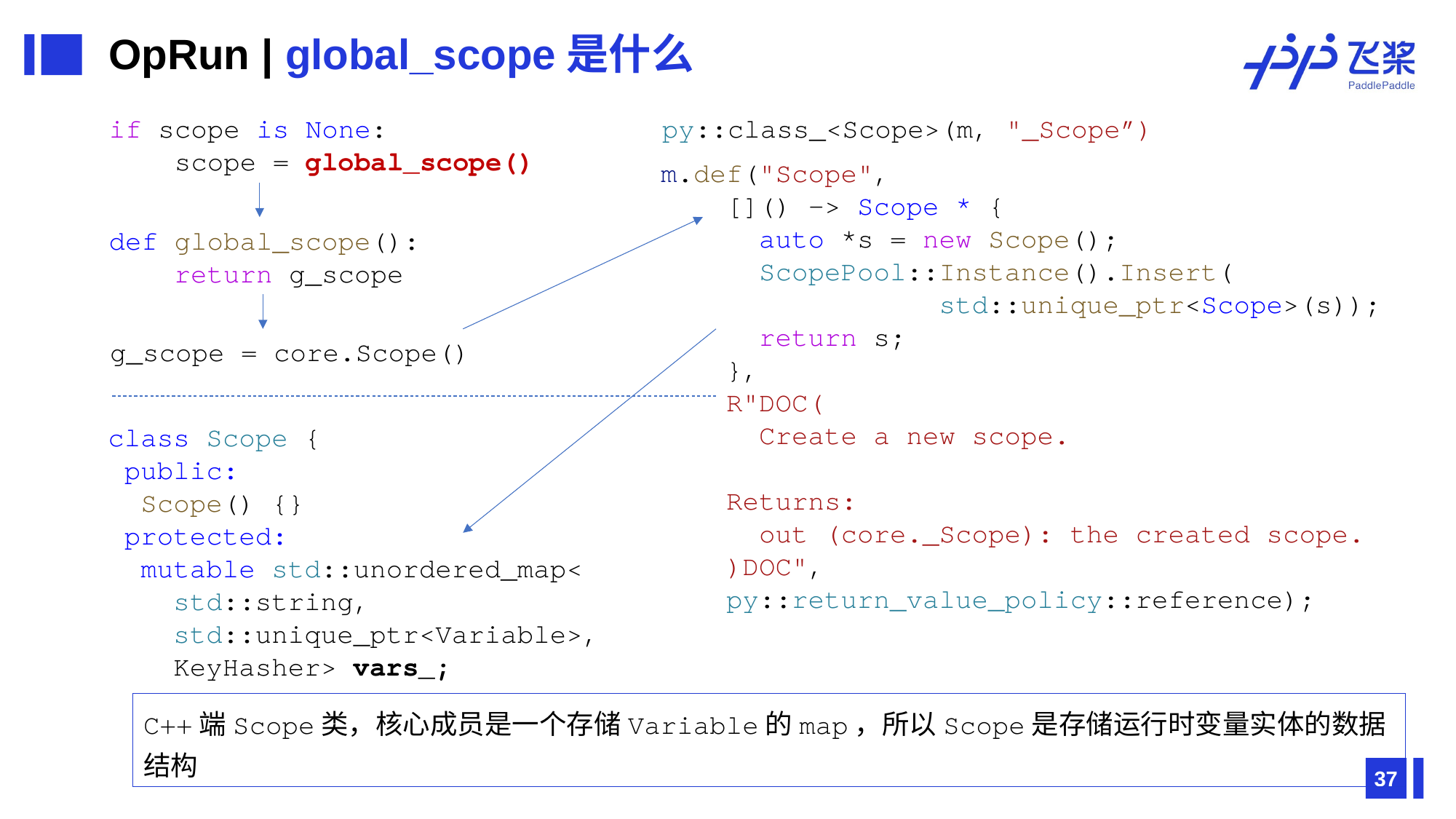

OpRun | global_scope是什么
if scope is None:
    scope = global_scope()
py::class_<Scope>(m, "_Scope”)
m.def("Scope",
    []() -> Scope * {
      auto *s = new Scope();
      ScopePool::Instance().Insert(
                 std::unique_ptr<Scope>(s));
      return s;
    },
    R"DOC(
      Create a new scope.
    Returns:
      out (core._Scope): the created scope.
    )DOC",
    py::return_value_policy::reference);
def global_scope():
    return g_scope
g_scope = core.Scope()
class Scope {
 public:
  Scope() {}
 protected:
  mutable std::unordered_map<
    std::string,
    std::unique_ptr<Variable>,
    KeyHasher> vars_;
C++端Scope类，核心成员是一个存储Variable的map，所以Scope是存储运行时变量实体的数据结构
37